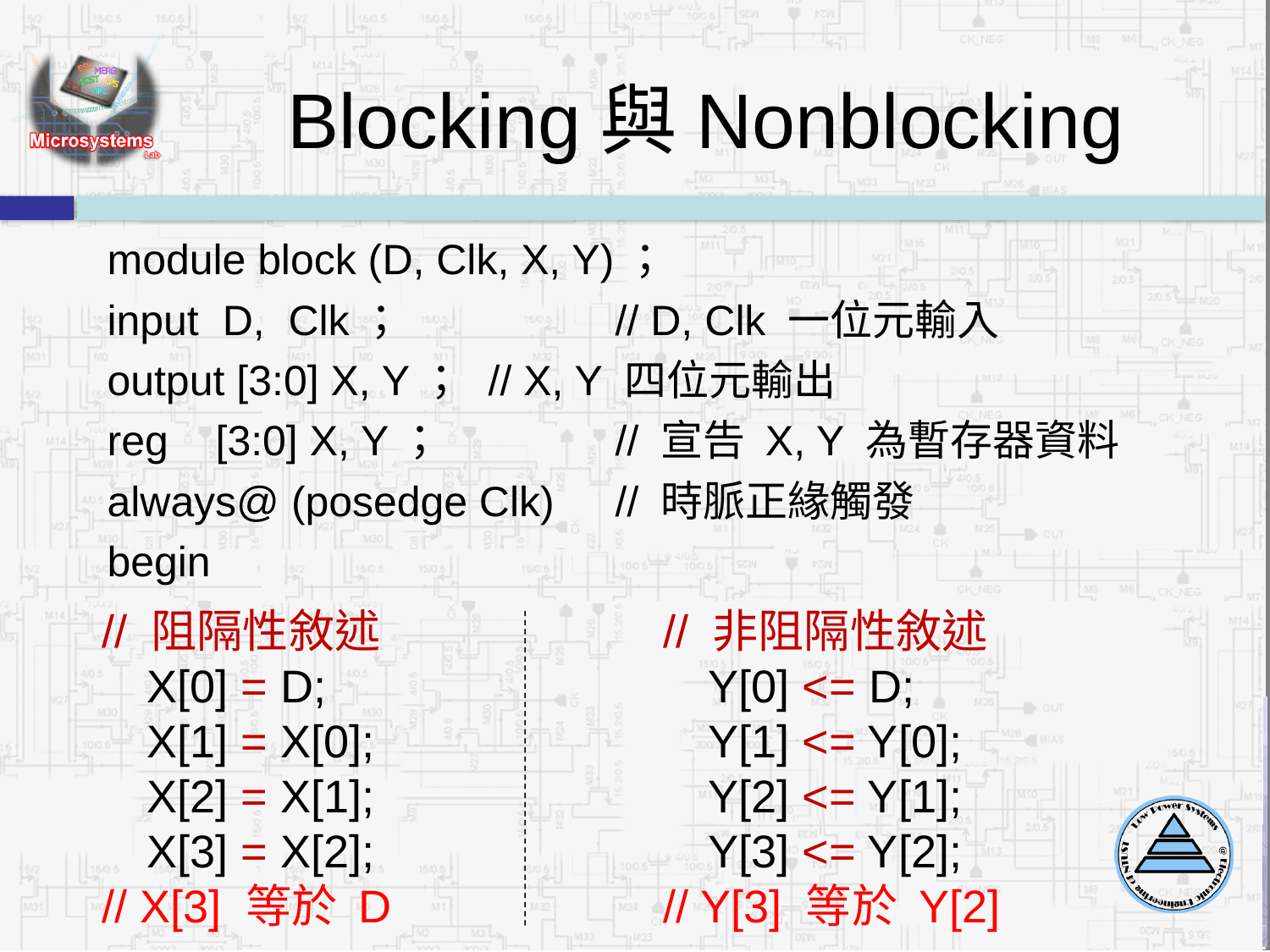

# Blocking與Nonblocking
module block (D, Clk, X, Y)；
input  D,  Clk；		// D, Clk 一位元輸入
output [3:0] X, Y；	// X, Y 四位元輸出
reg    [3:0] X, Y；		// 宣告 X, Y 為暫存器資料
always@ (posedge Clk)	// 時脈正緣觸發
begin
// 阻隔性敘述
X[0] = D;
X[1] = X[0];
X[2] = X[1];
X[3] = X[2];
// X[3] 等於 D
// 非阻隔性敘述
Y[0] <= D;
Y[1] <= Y[0];
Y[2] <= Y[1];
Y[3] <= Y[2];
// Y[3] 等於 Y[2]